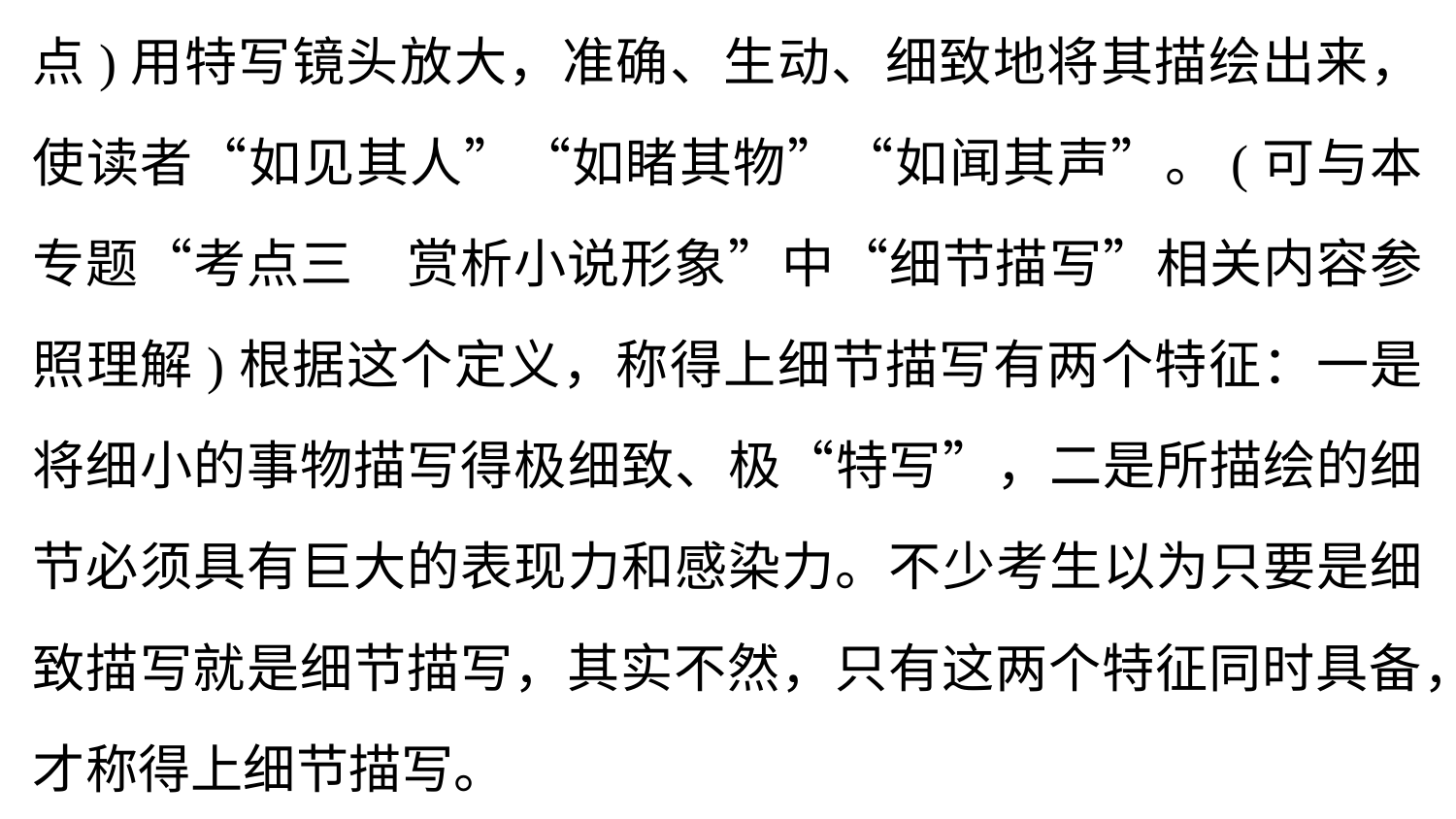

点)用特写镜头放大，准确、生动、细致地将其描绘出来，使读者“如见其人”“如睹其物”“如闻其声”。(可与本专题“考点三　赏析小说形象”中“细节描写”相关内容参照理解)根据这个定义，称得上细节描写有两个特征：一是将细小的事物描写得极细致、极“特写”，二是所描绘的细节必须具有巨大的表现力和感染力。不少考生以为只要是细致描写就是细节描写，其实不然，只有这两个特征同时具备，才称得上细节描写。